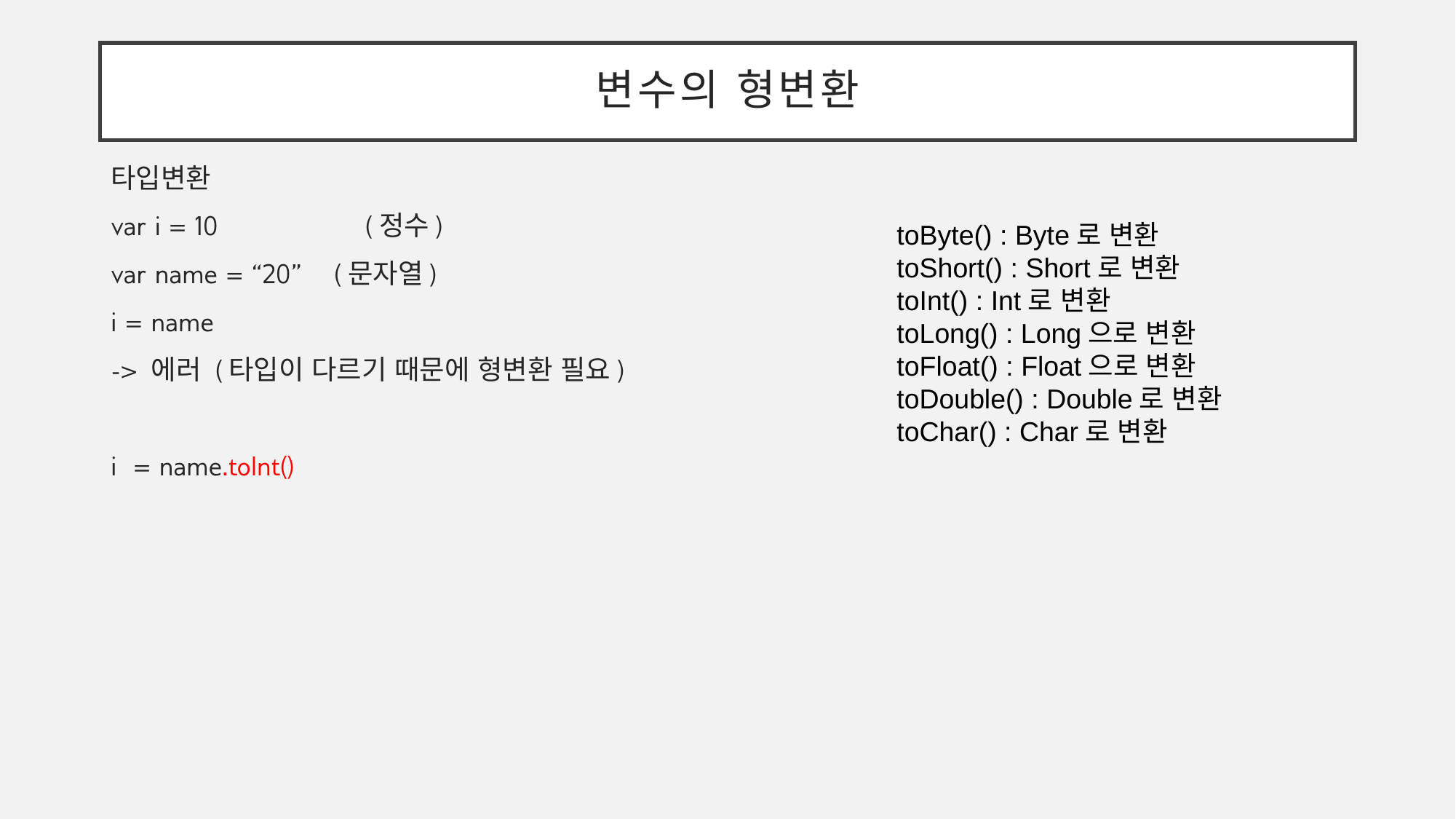

# 변수의 형변환
타입변환
var i = 10                  (정수)
var name = “20”    (문자열)
i = name
-> 에러 (타입이 다르기 때문에 형변환 필요)

i  = name.toInt()

toByte() : Byte로 변환
toShort() : Short로 변환
toInt() : Int로 변환
toLong() : Long으로 변환
toFloat() : Float으로 변환
toDouble() : Double로 변환
toChar() : Char로 변환